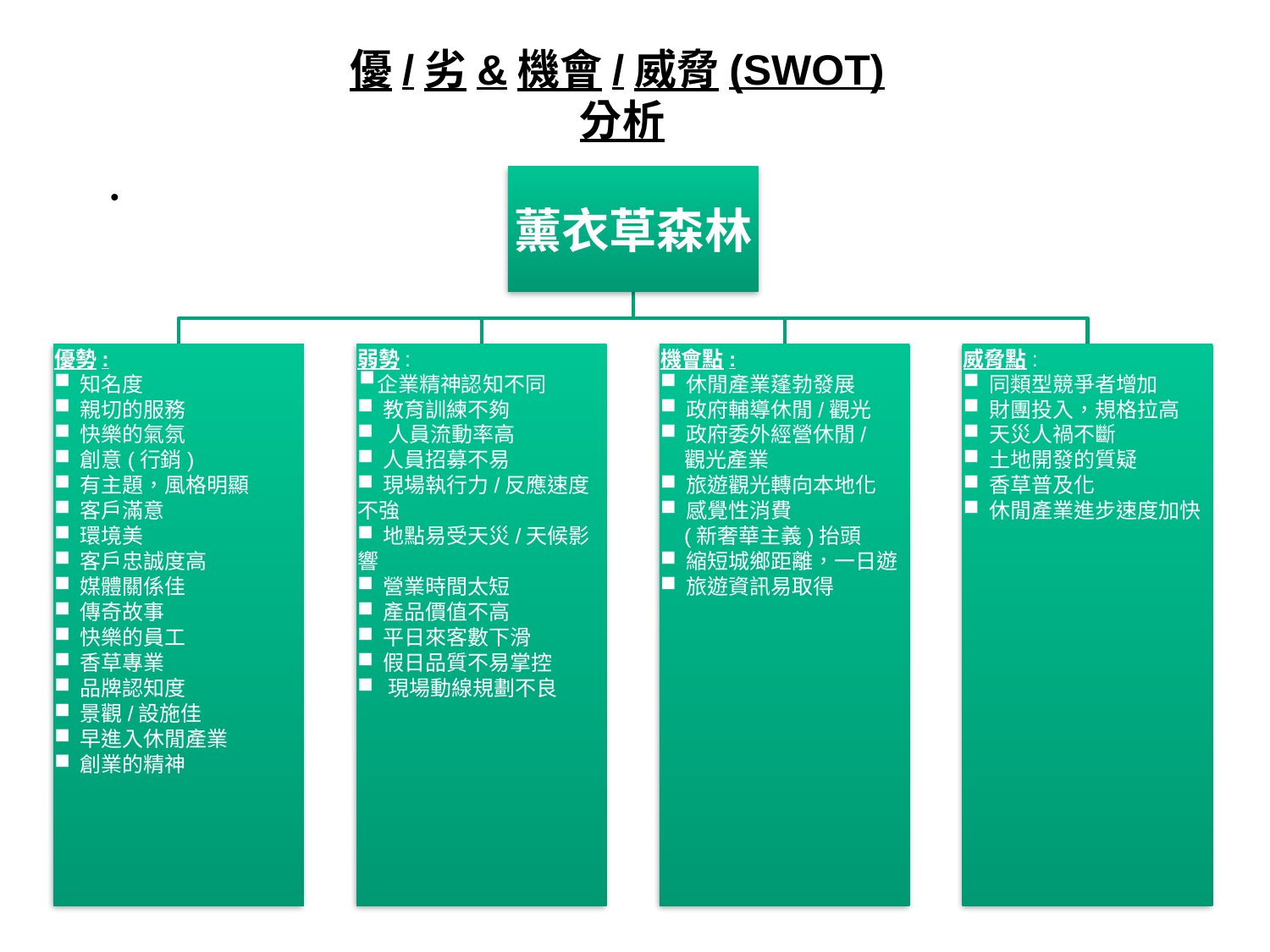

# 優/劣&機會/威脅(SWOT)分析
.
薰衣草森林
優勢:
 知名度
 親切的服務
 快樂的氣氛
 創意(行銷)
 有主題，風格明顯
 客戶滿意
 環境美
 客戶忠誠度高
 媒體關係佳
 傳奇故事
 快樂的員工
 香草專業
 品牌認知度
 景觀/設施佳
 早進入休閒產業
 創業的精神
弱勢:
企業精神認知不同
 教育訓練不夠
  人員流動率高
 人員招募不易
 現場執行力/反應速度不強
 地點易受天災/天候影響
 營業時間太短
 產品價值不高
 平日來客數下滑
 假日品質不易掌控
  現場動線規劃不良
機會點:
 休閒產業蓬勃發展
 政府輔導休閒/觀光
 政府委外經營休閒/
    觀光產業
 旅遊觀光轉向本地化
 感覺性消費
    (新奢華主義)抬頭
 縮短城鄉距離，一日遊
 旅遊資訊易取得
威脅點:
 同類型競爭者增加
 財團投入，規格拉高
 天災人禍不斷
 土地開發的質疑
 香草普及化
 休閒產業進步速度加快